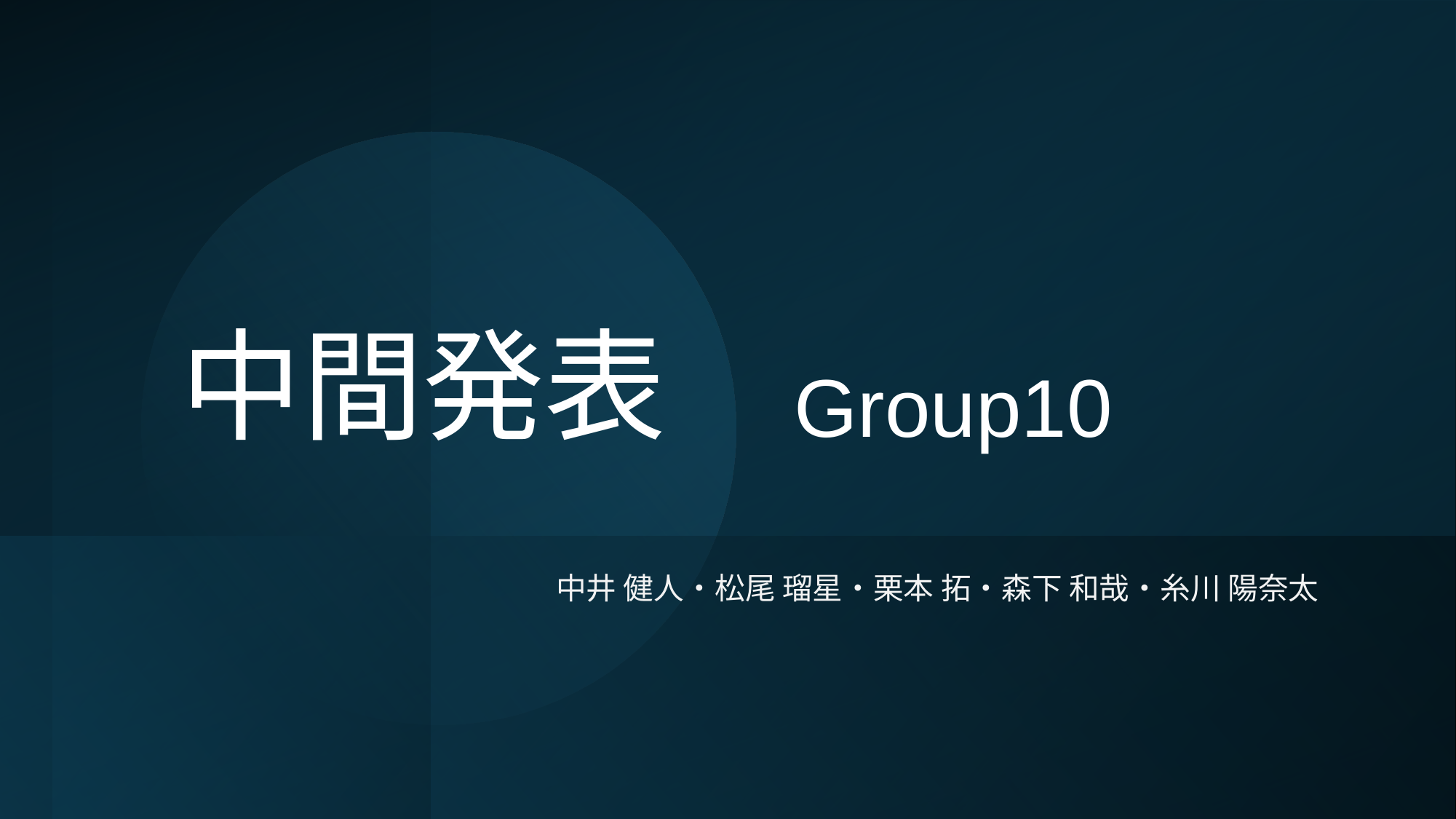

# 中間発表
Group10

中井 健人・松尾 瑠星・栗本 拓・森下 和哉・糸川 陽奈太